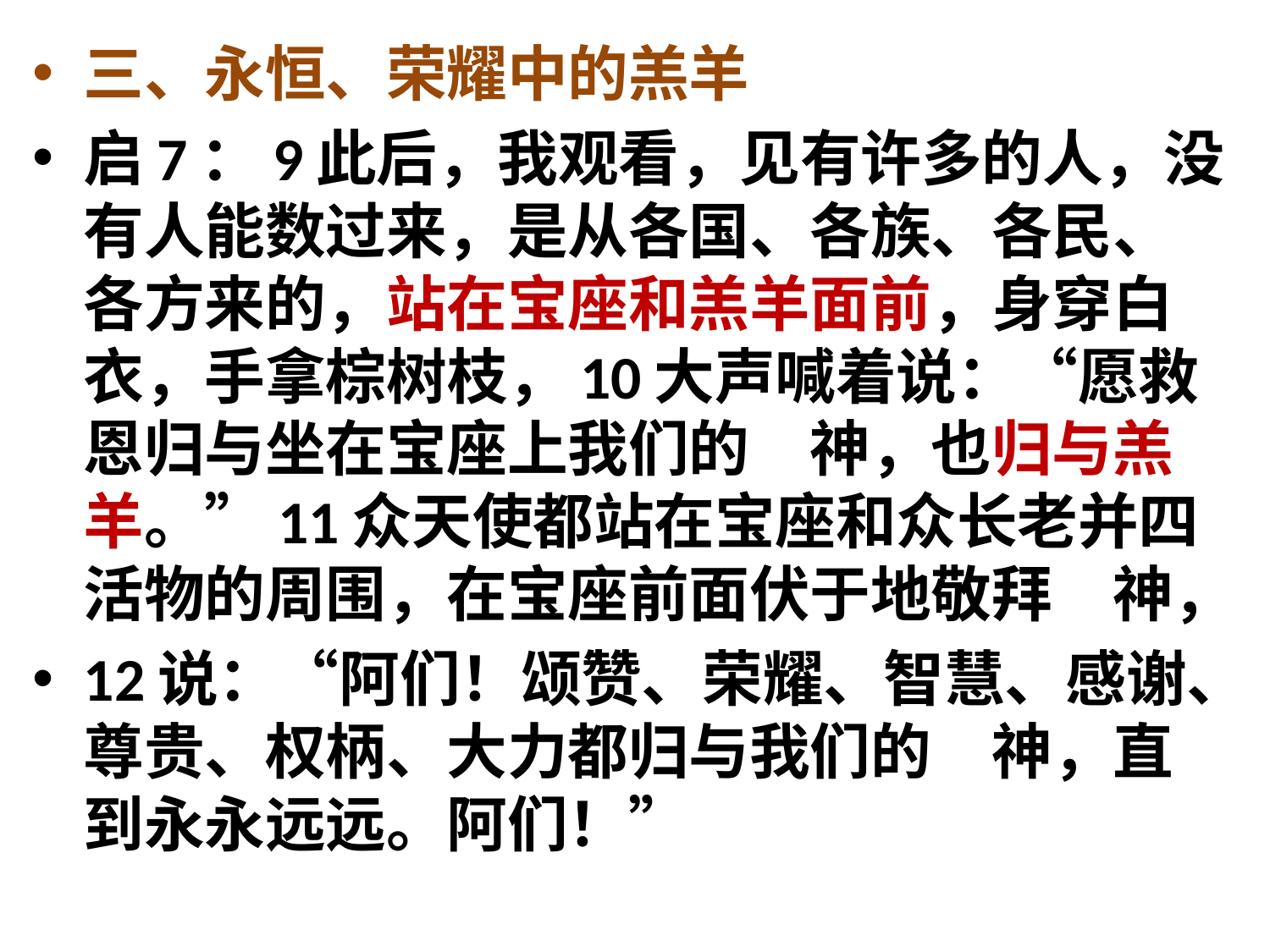

三、永恒、荣耀中的羔羊
启7：9此后，我观看，见有许多的人，没有人能数过来，是从各国、各族、各民、各方来的，站在宝座和羔羊面前，身穿白衣，手拿棕树枝，10大声喊着说：“愿救恩归与坐在宝座上我们的　神，也归与羔羊。”11众天使都站在宝座和众长老并四活物的周围，在宝座前面伏于地敬拜　神，
12说：“阿们！颂赞、荣耀、智慧、感谢、尊贵、权柄、大力都归与我们的　神，直到永永远远。阿们！”